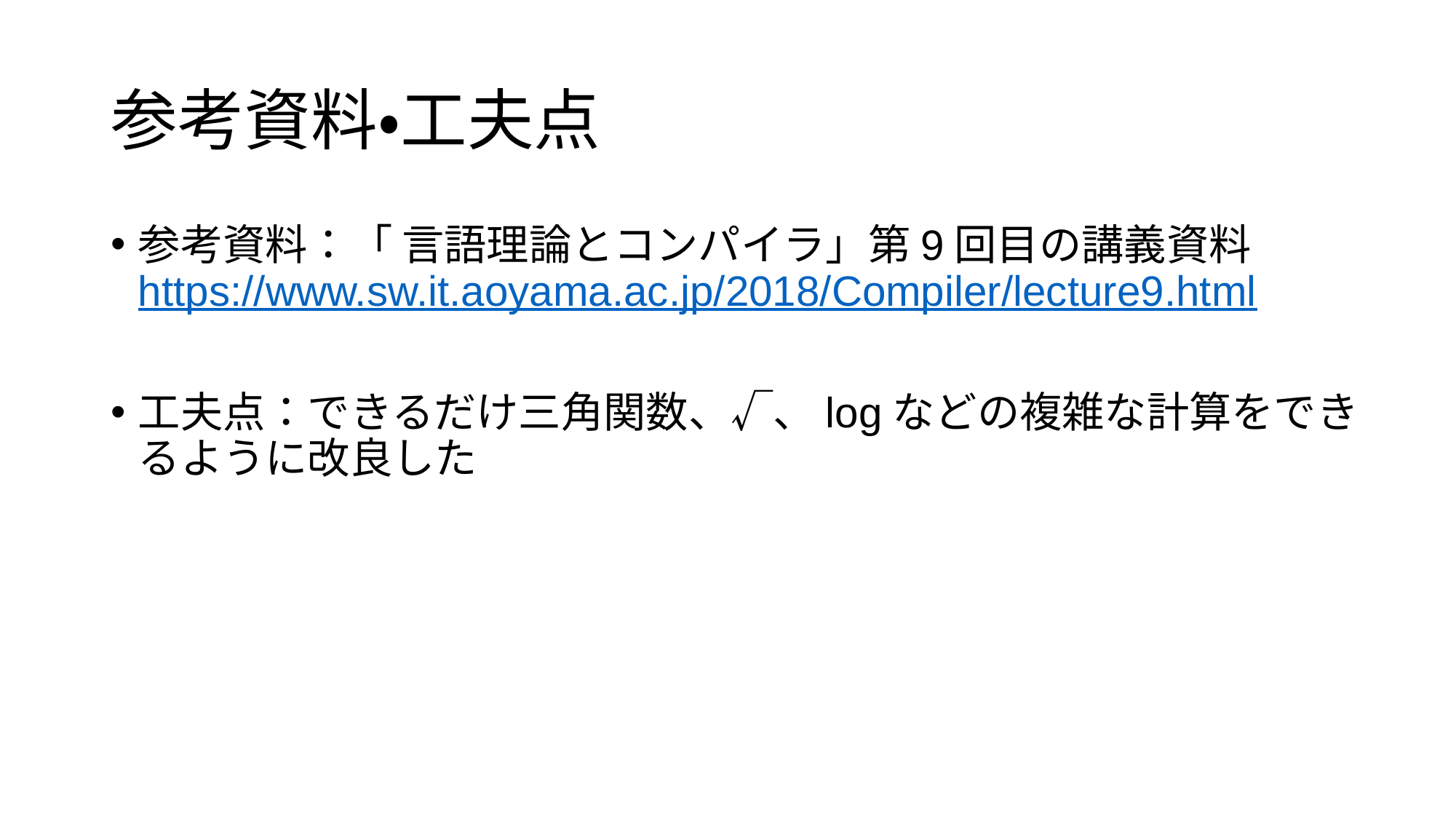

# 参考資料・工夫点
参考資料：「 言語理論とコンパイラ」第9回目の講義資料https://www.sw.it.aoyama.ac.jp/2018/Compiler/lecture9.html

工夫点：できるだけ三角関数、√、logなどの複雑な計算をできるように改良した